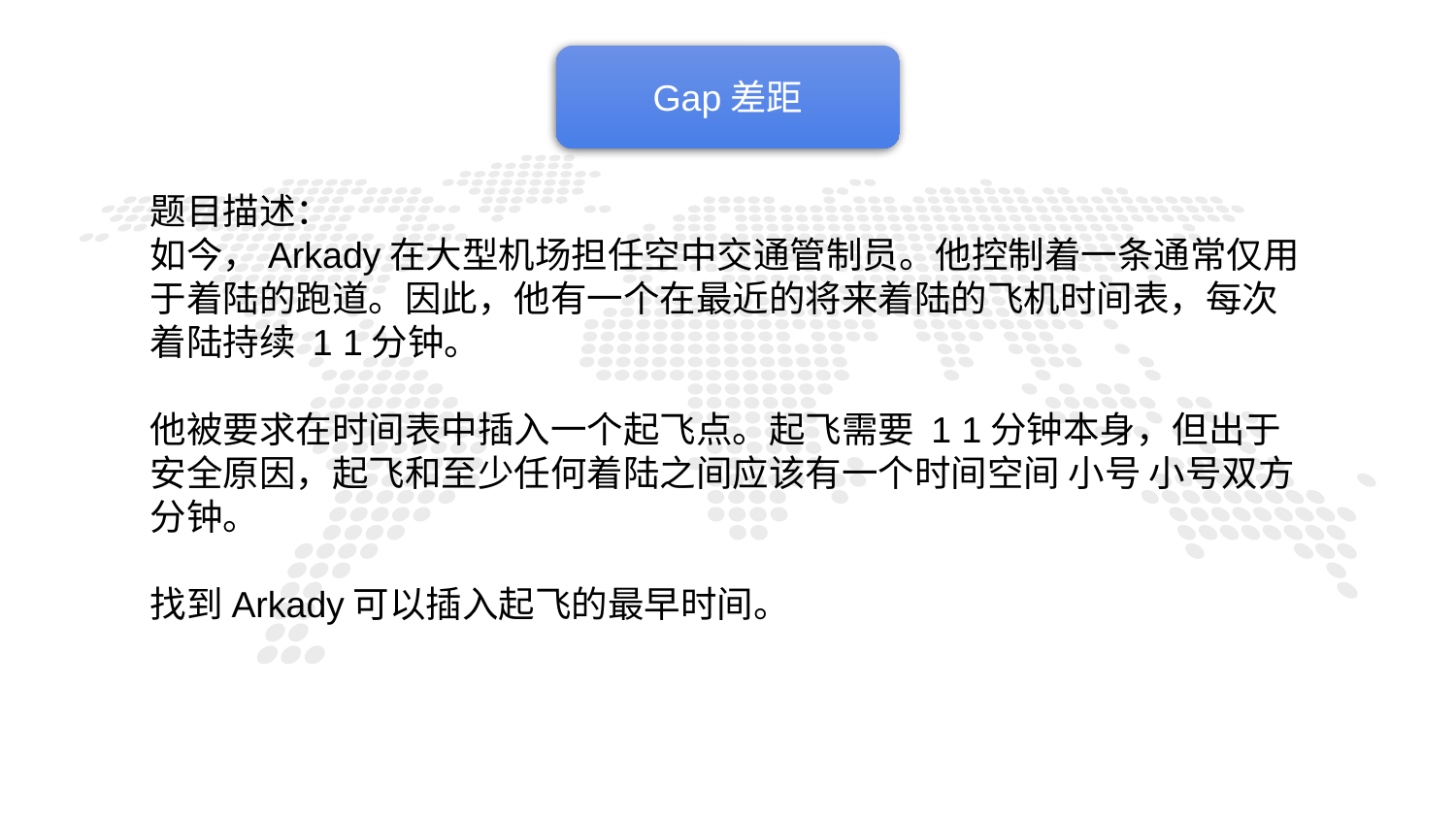

Gap差距
题目描述：
如今，Arkady在大型机场担任空中交通管制员。他控制着一条通常仅用于着陆的跑道。因此，他有一个在最近的将来着陆的飞机时间表，每次着陆持续 1 1分钟。

他被要求在时间表中插入一个起飞点。起飞需要 1 1分钟本身，但出于安全原因，起飞和至少任何着陆之间应该有一个时间空间 小号 小号双方分钟。

找到Arkady可以插入起飞的最早时间。